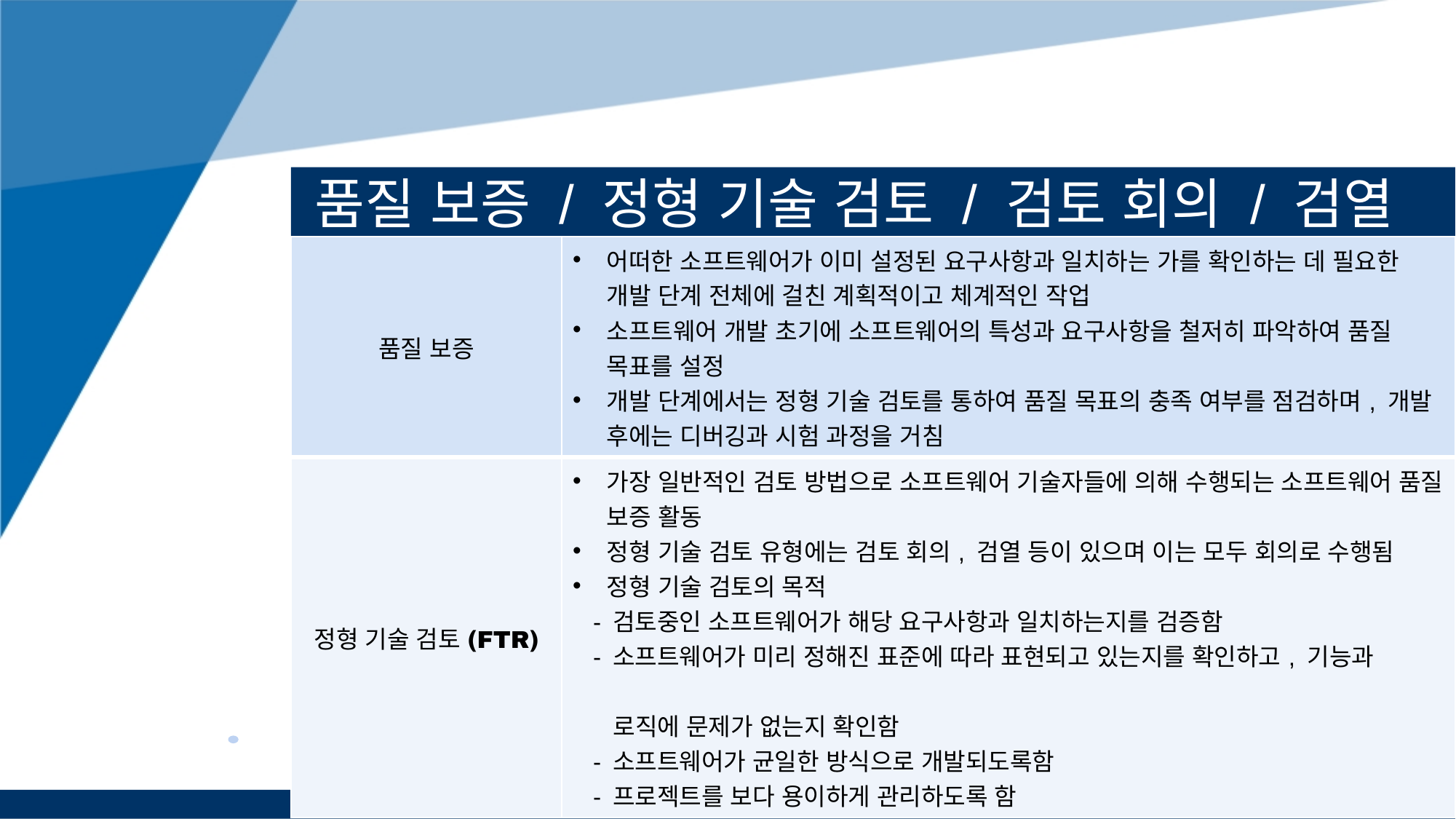

# 품질 보증 / 정형 기술 검토 / 검토 회의 / 검열
| 품질 보증 | 어떠한 소프트웨어가 이미 설정된 요구사항과 일치하는 가를 확인하는 데 필요한 개발 단계 전체에 걸친 계획적이고 체계적인 작업 소프트웨어 개발 초기에 소프트웨어의 특성과 요구사항을 철저히 파악하여 품질 목표를 설정 개발 단계에서는 정형 기술 검토를 통하여 품질 목표의 충족 여부를 점검하며, 개발 후에는 디버깅과 시험 과정을 거침 |
| --- | --- |
| 정형 기술 검토(FTR) | 가장 일반적인 검토 방법으로 소프트웨어 기술자들에 의해 수행되는 소프트웨어 품질 보증 활동 정형 기술 검토 유형에는 검토 회의, 검열 등이 있으며 이는 모두 회의로 수행됨 정형 기술 검토의 목적 - 검토중인 소프트웨어가 해당 요구사항과 일치하는지를 검증함 - 소프트웨어가 미리 정해진 표준에 따라 표현되고 있는지를 확인하고, 기능과 로직에 문제가 없는지 확인함 - 소프트웨어가 균일한 방식으로 개발되도록함 - 프로젝트를 보다 용이하게 관리하도록 함 |